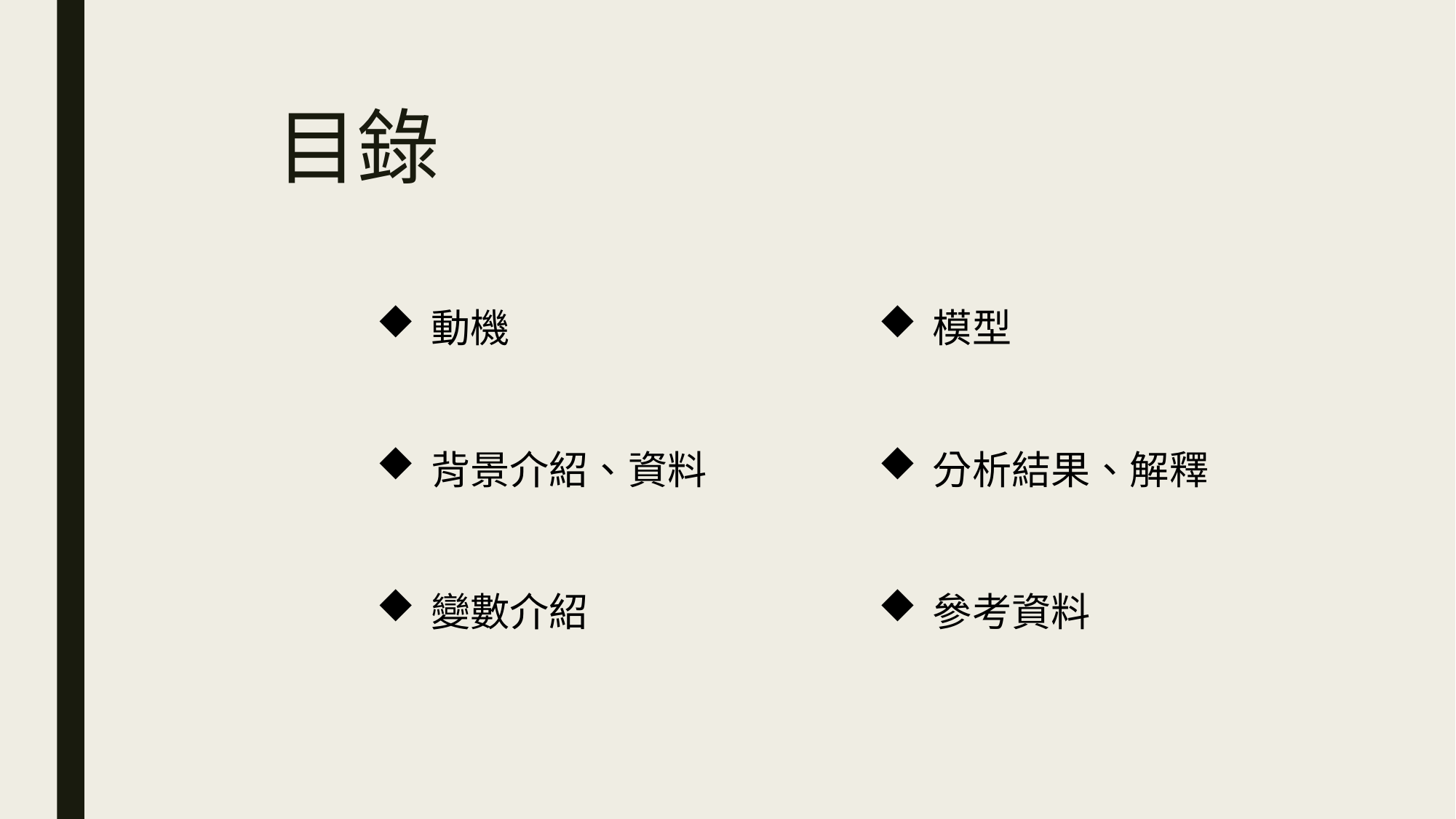

# 目錄

模型

分析結果、解釋

參考資料

動機

背景介紹、資料

變數介紹